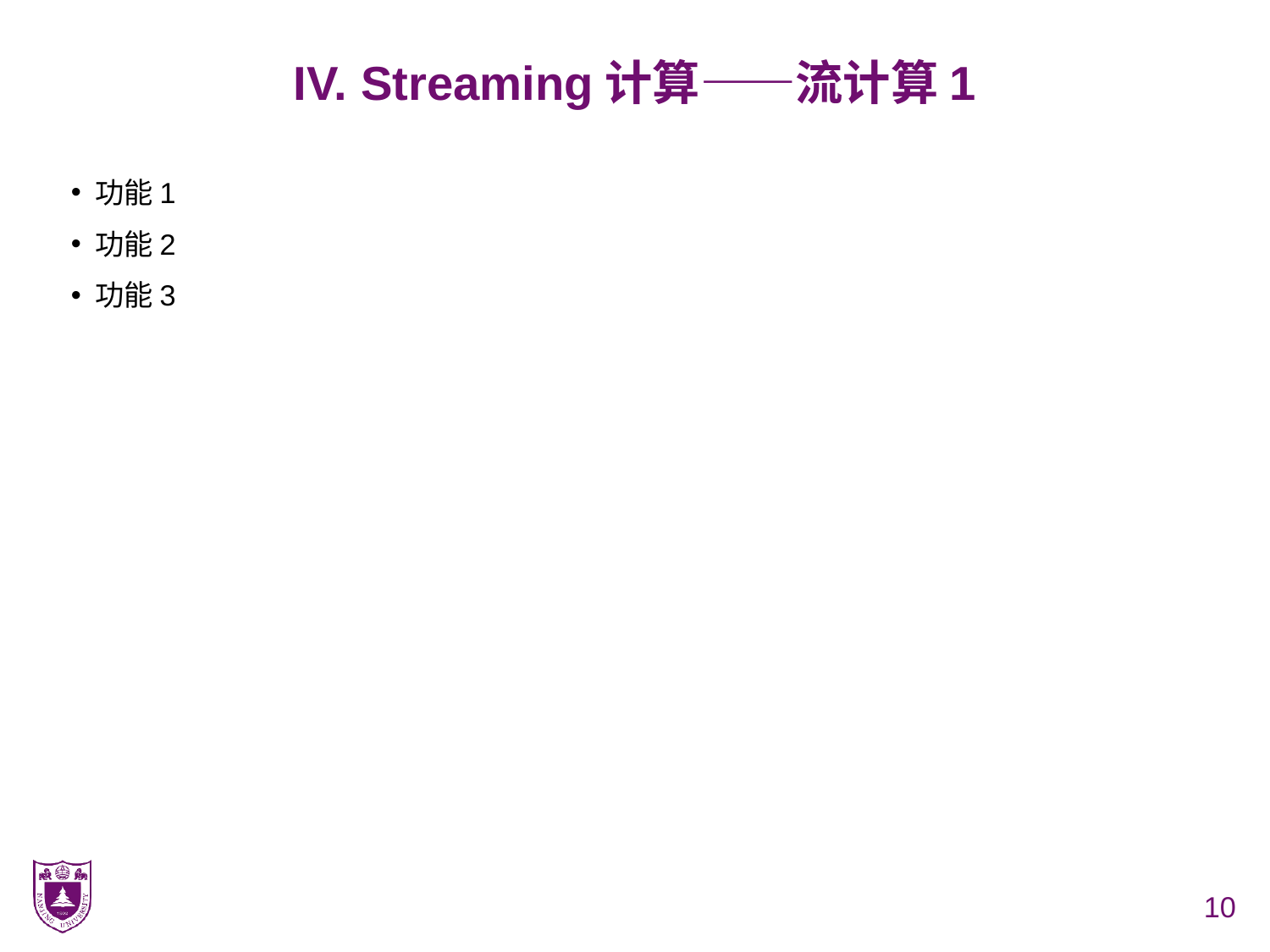

# IV. Streaming计算——流计算1
功能1
功能2
功能3

10